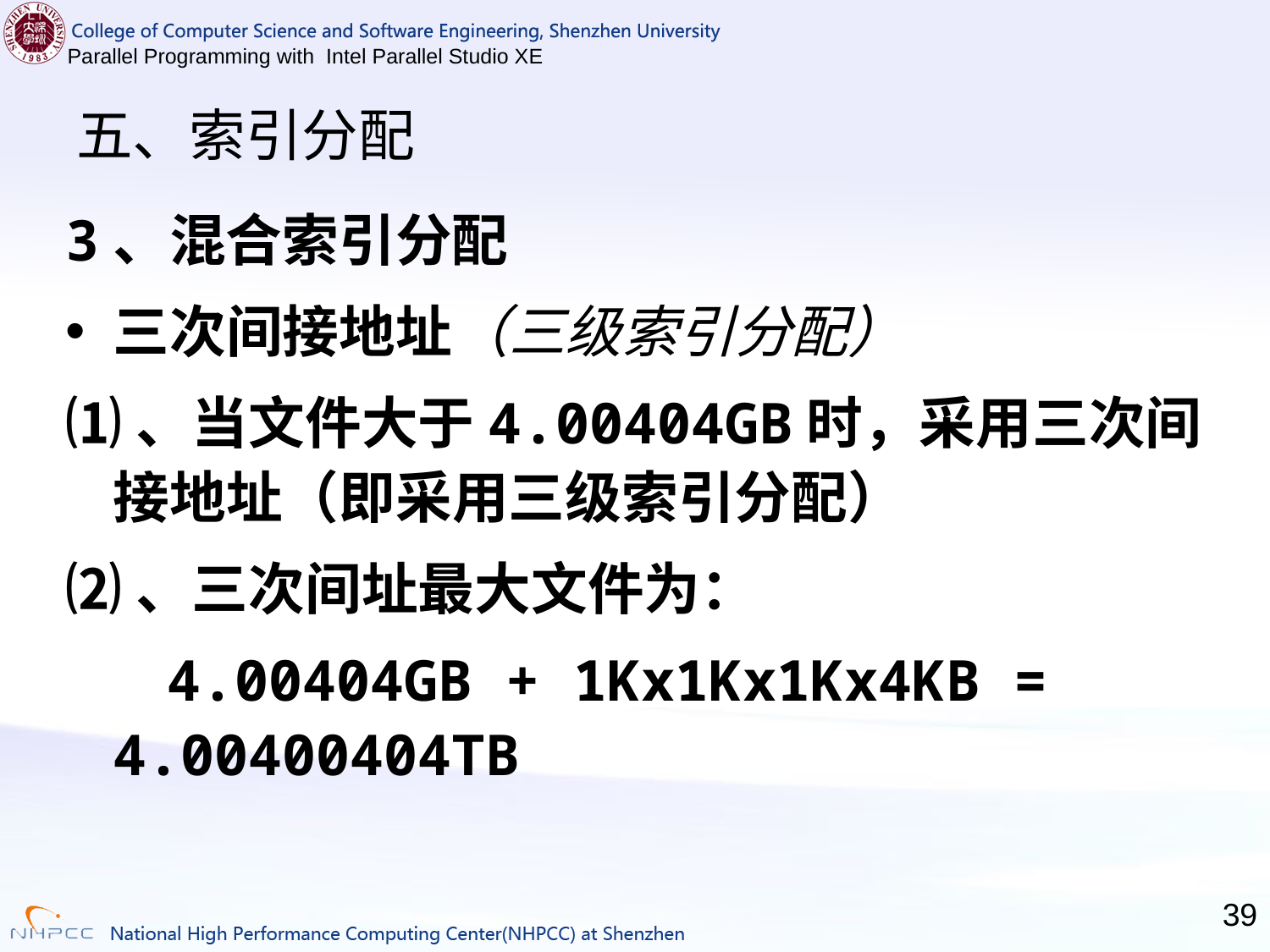

# 五、索引分配
3、混合索引分配
三次间接地址（三级索引分配）
⑴、当文件大于4.00404GB时，采用三次间接地址（即采用三级索引分配）
⑵、三次间址最大文件为：
   4.00404GB + 1Kx1Kx1Kx4KB = 4.00400404TB
39